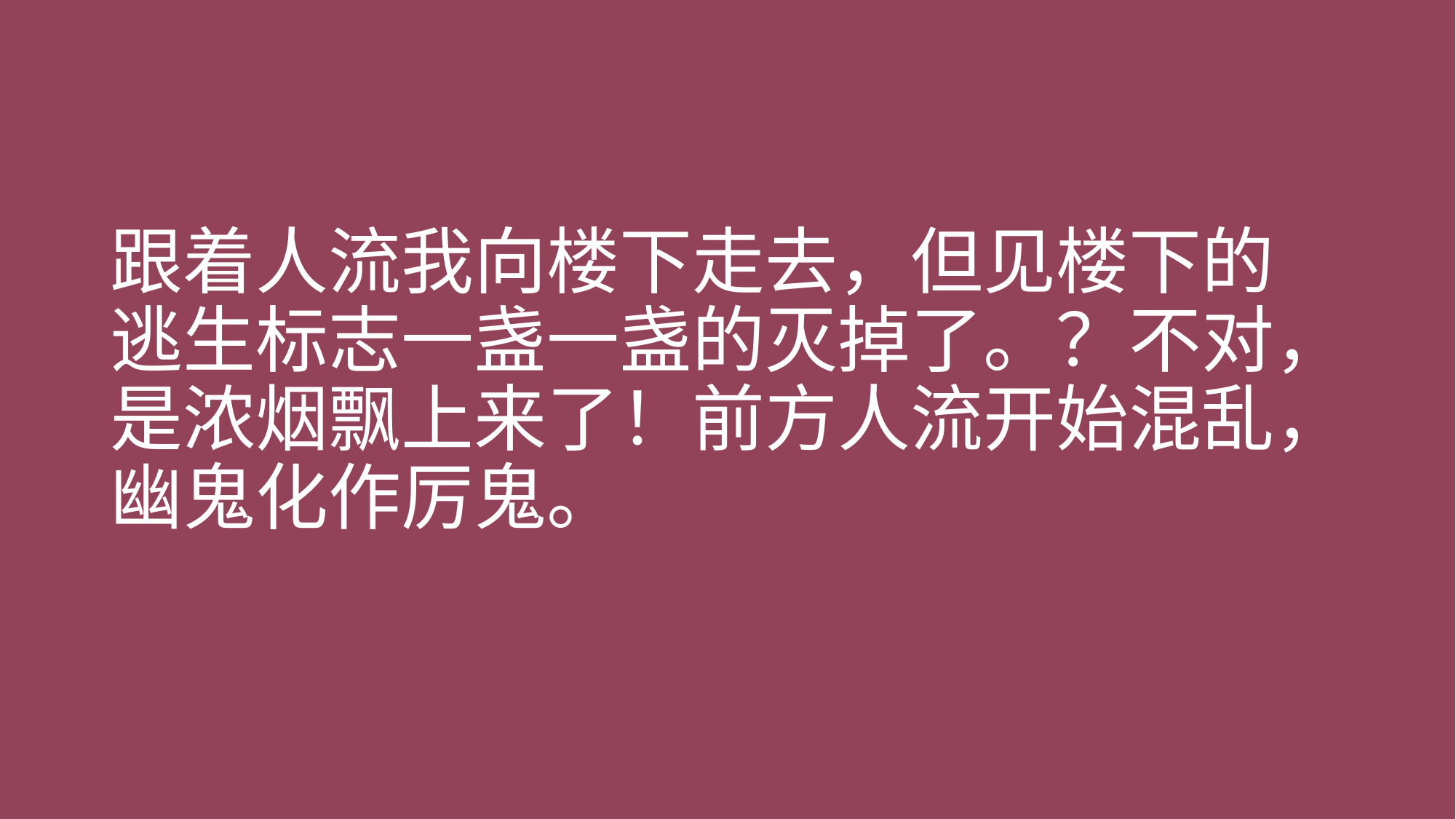

# 跟着人流我向楼下走去，但见楼下的逃生标志一盏一盏的灭掉了。？不对，是浓烟飘上来了！前方人流开始混乱，幽鬼化作厉鬼。